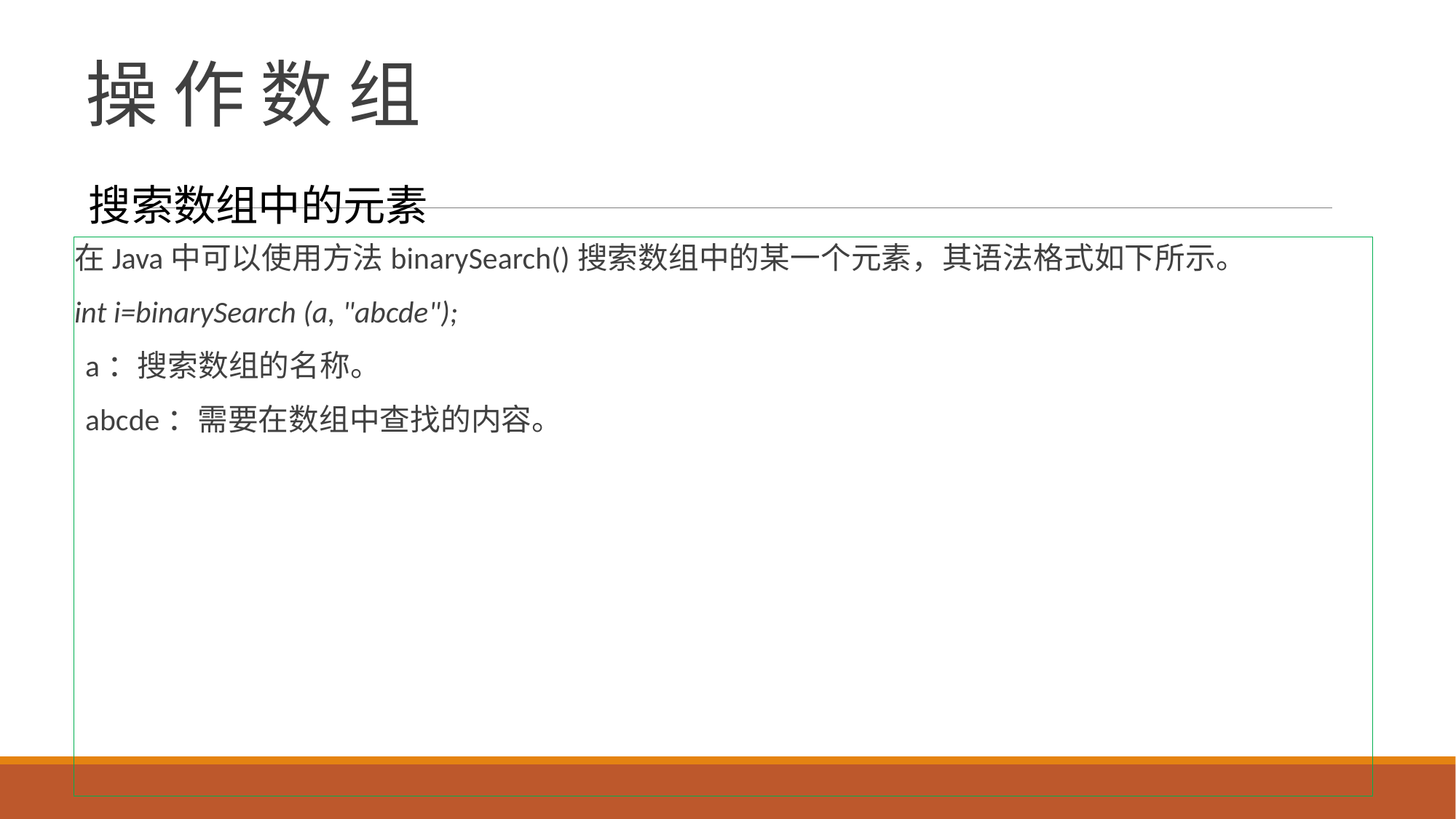

# 操 作 数 组
搜索数组中的元素
在Java中可以使用方法binarySearch()搜索数组中的某一个元素，其语法格式如下所示。
int i=binarySearch (a, "abcde");
a：搜索数组的名称。
abcde：需要在数组中查找的内容。